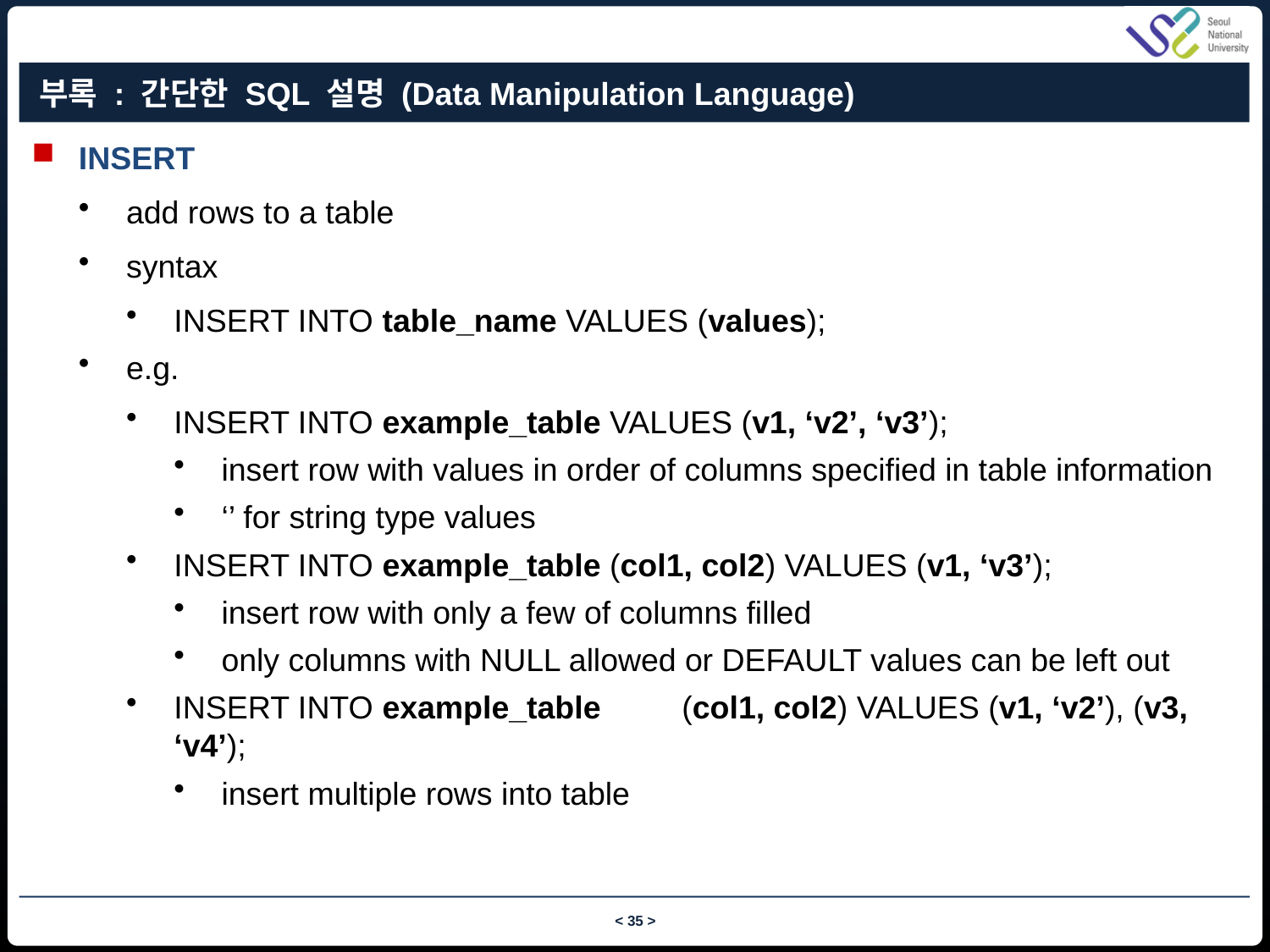

# 부록 : 간단한 SQL 설명 (Data Manipulation Language)
INSERT
add rows to a table
syntax
INSERT INTO table_name VALUES (values);
e.g.
INSERT INTO example_table VALUES (v1, ‘v2’, ‘v3’);
insert row with values in order of columns specified in table information
‘’ for string type values
INSERT INTO example_table (col1, col2) VALUES (v1, ‘v3’);
insert row with only a few of columns filled
only columns with NULL allowed or DEFAULT values can be left out
INSERT INTO example_table 	(col1, col2) VALUES (v1, ‘v2’), (v3, ‘v4’);
insert multiple rows into table